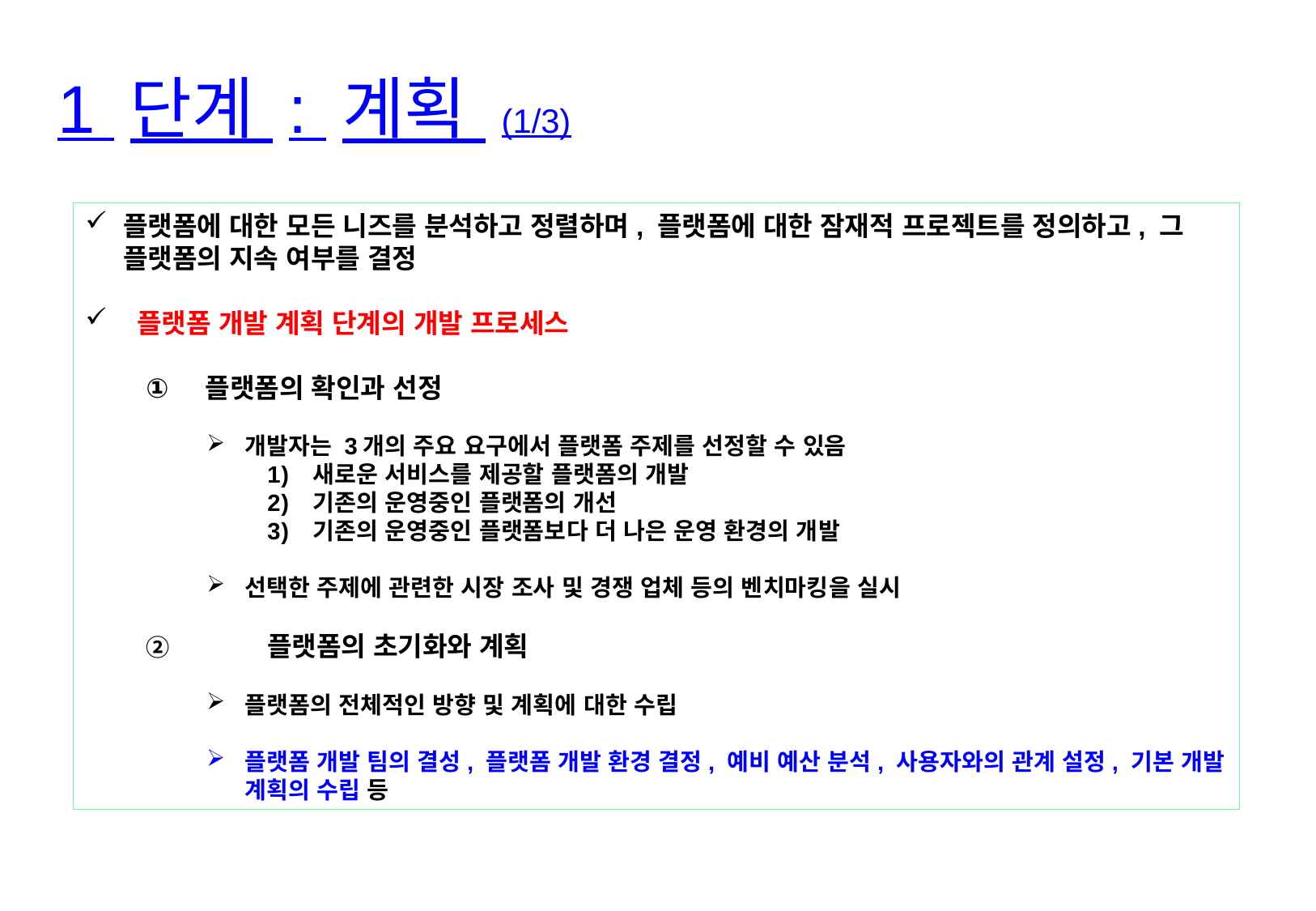

1 단계 : 계획 (1/3)
플랫폼에 대한 모든 니즈를 분석하고 정렬하며, 플랫폼에 대한 잠재적 프로젝트를 정의하고, 그 플랫폼의 지속 여부를 결정

 플랫폼 개발 계획 단계의 개발 프로세스

 플랫폼의 확인과 선정

개발자는 3개의 주요 요구에서 플랫폼 주제를 선정할 수 있음
새로운 서비스를 제공할 플랫폼의 개발
기존의 운영중인 플랫폼의 개선
기존의 운영중인 플랫폼보다 더 나은 운영 환경의 개발

선택한 주제에 관련한 시장 조사 및 경쟁 업체 등의 벤치마킹을 실시

②	플랫폼의 초기화와 계획

플랫폼의 전체적인 방향 및 계획에 대한 수립

플랫폼 개발 팀의 결성, 플랫폼 개발 환경 결정, 예비 예산 분석, 사용자와의 관계 설정, 기본 개발 계획의 수립 등